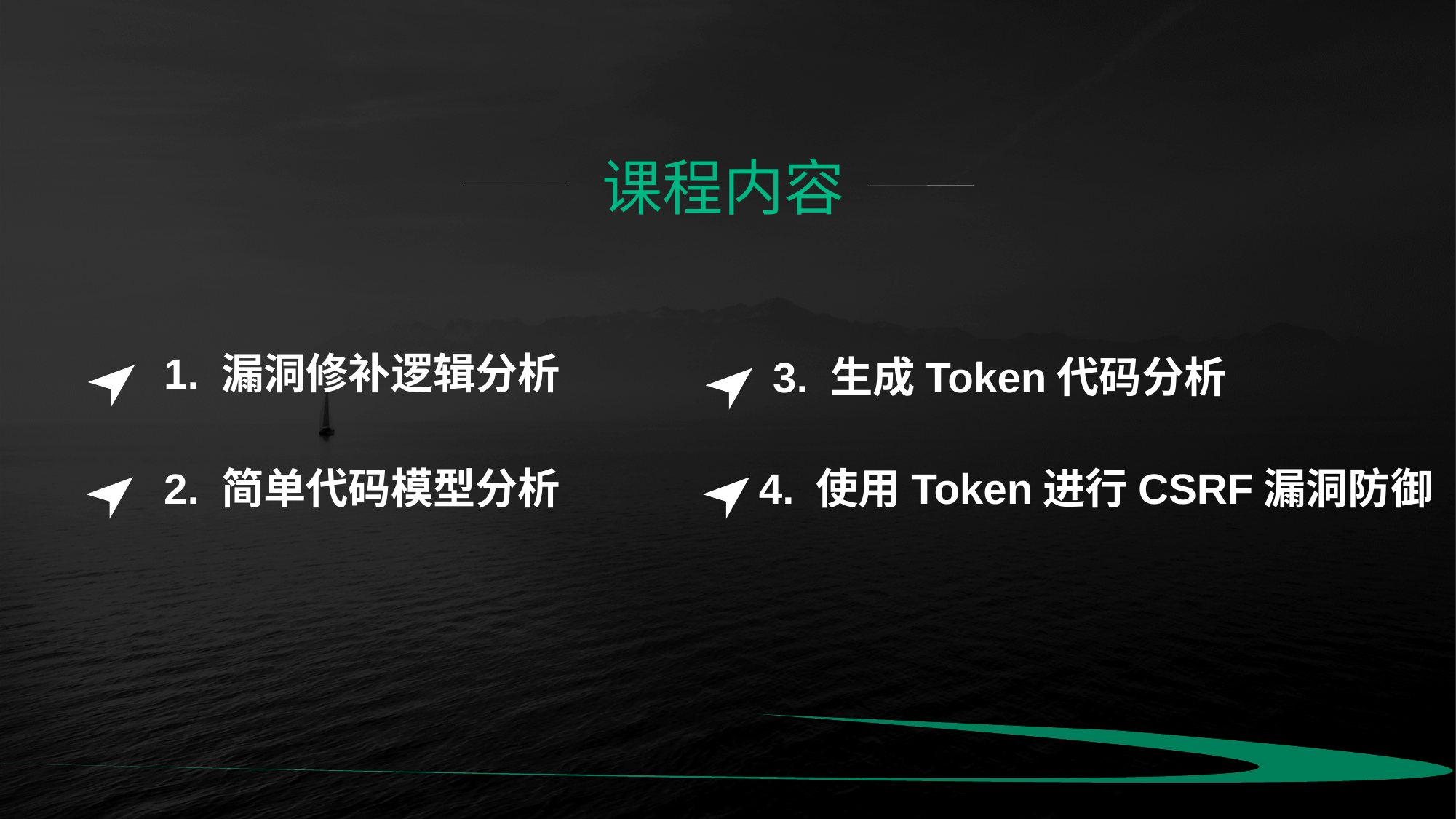

课程内容
1. 漏洞修补逻辑分析

2. 简单代码模型分析

3. 生成Token代码分析

4. 使用Token进行CSRF漏洞防御